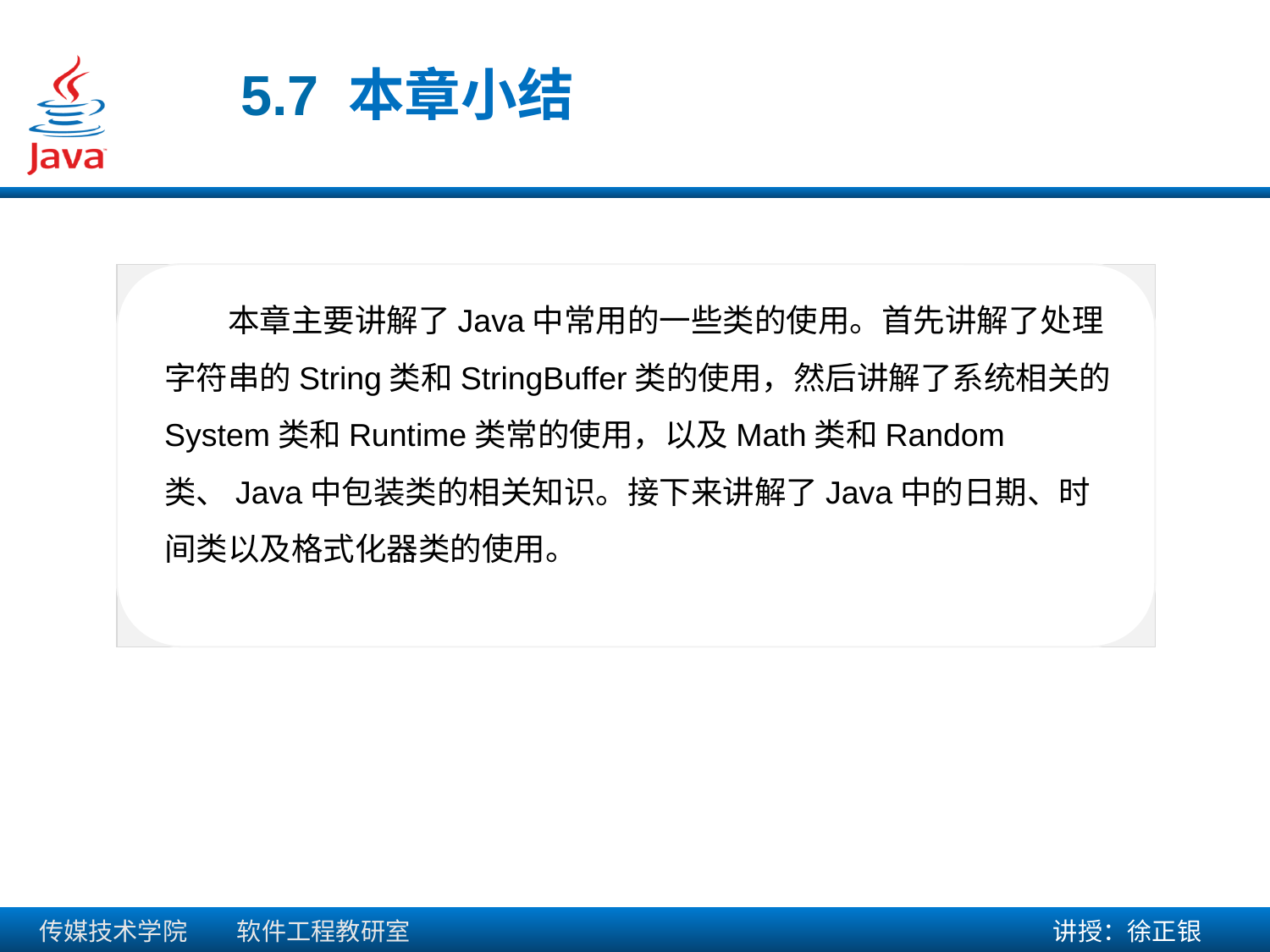

5.7 本章小结

本章主要讲解了Java中常用的一些类的使用。首先讲解了处理字符串的String类和StringBuffer类的使用，然后讲解了系统相关的System类和Runtime类常的使用，以及Math类和Random类、Java中包装类的相关知识。接下来讲解了Java中的日期、时间类以及格式化器类的使用。